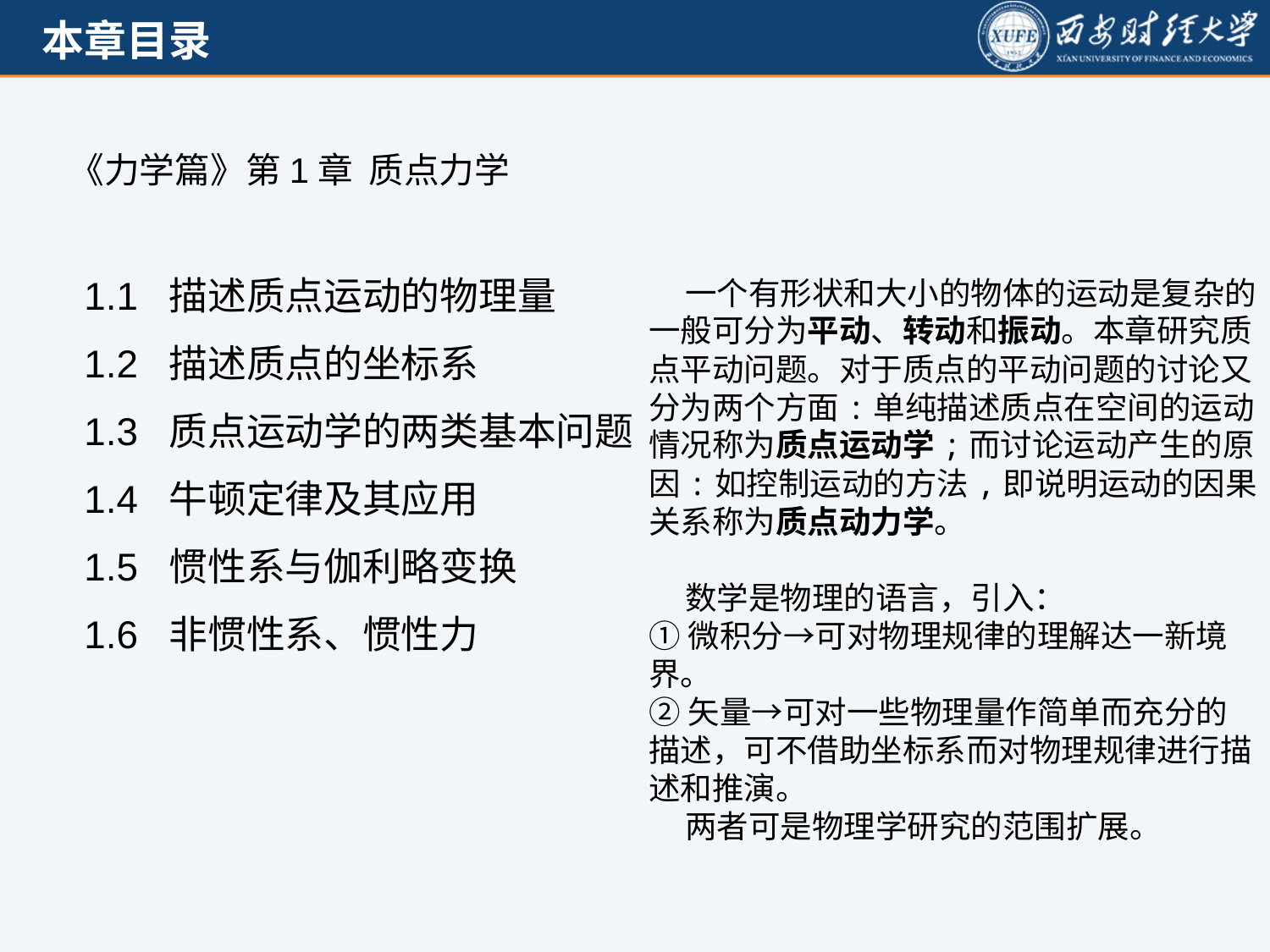

《力学篇》第1章  质点力学

1.1  描述质点运动的物理量
1.2  描述质点的坐标系
1.3  质点运动学的两类基本问题
1.4  牛顿定律及其应用
1.5  惯性系与伽利略变换
1.6  非惯性系、惯性力
    一个有形状和大小的物体的运动是复杂的.一般可分为平动、转动和振动。本章研究质点平动问题。对于质点的平动问题的讨论又分为两个方面:单纯描述质点在空间的运动情况称为质点运动学;而讨论运动产生的原因:如控制运动的方法,即说明运动的因果关系称为质点动力学。

    数学是物理的语言，引入：
①微积分→可对物理规律的理解达一新境界。
②矢量→可对一些物理量作简单而充分的描述，可不借助坐标系而对物理规律进行描述和推演。
    两者可是物理学研究的范围扩展。